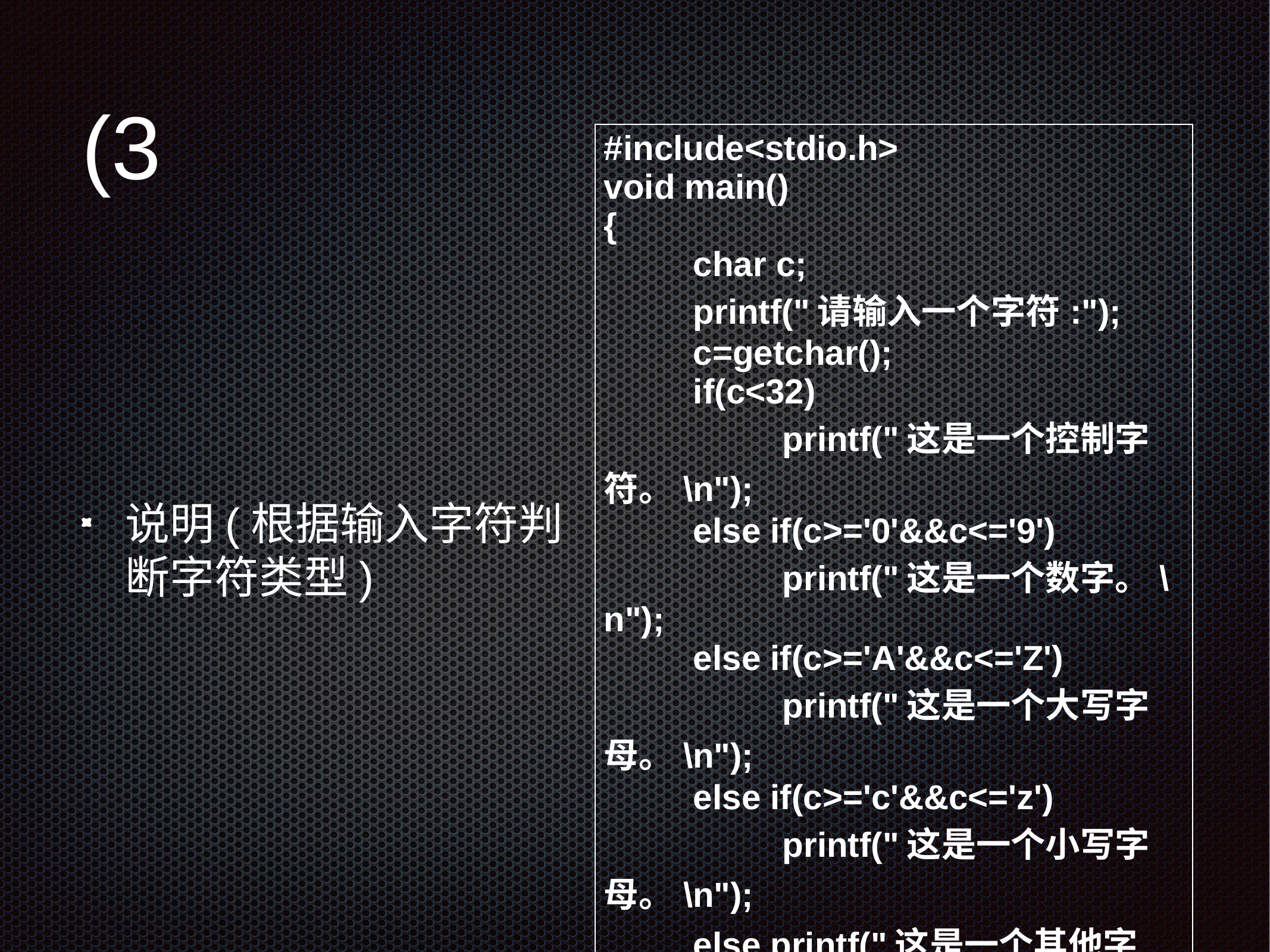

# (3
| #include<stdio.h> void main() { char c; printf("请输入一个字符:"); c=getchar(); if(c<32) printf("这是一个控制字符。\n"); else if(c>='0'&&c<='9') printf("这是一个数字。\n"); else if(c>='A'&&c<='Z') printf("这是一个大写字母。\n"); else if(c>='c'&&c<='z') printf("这是一个小写字母。\n"); else printf("这是一个其他字符。\n"); } |
| --- |
说明(根据输入字符判断字符类型)